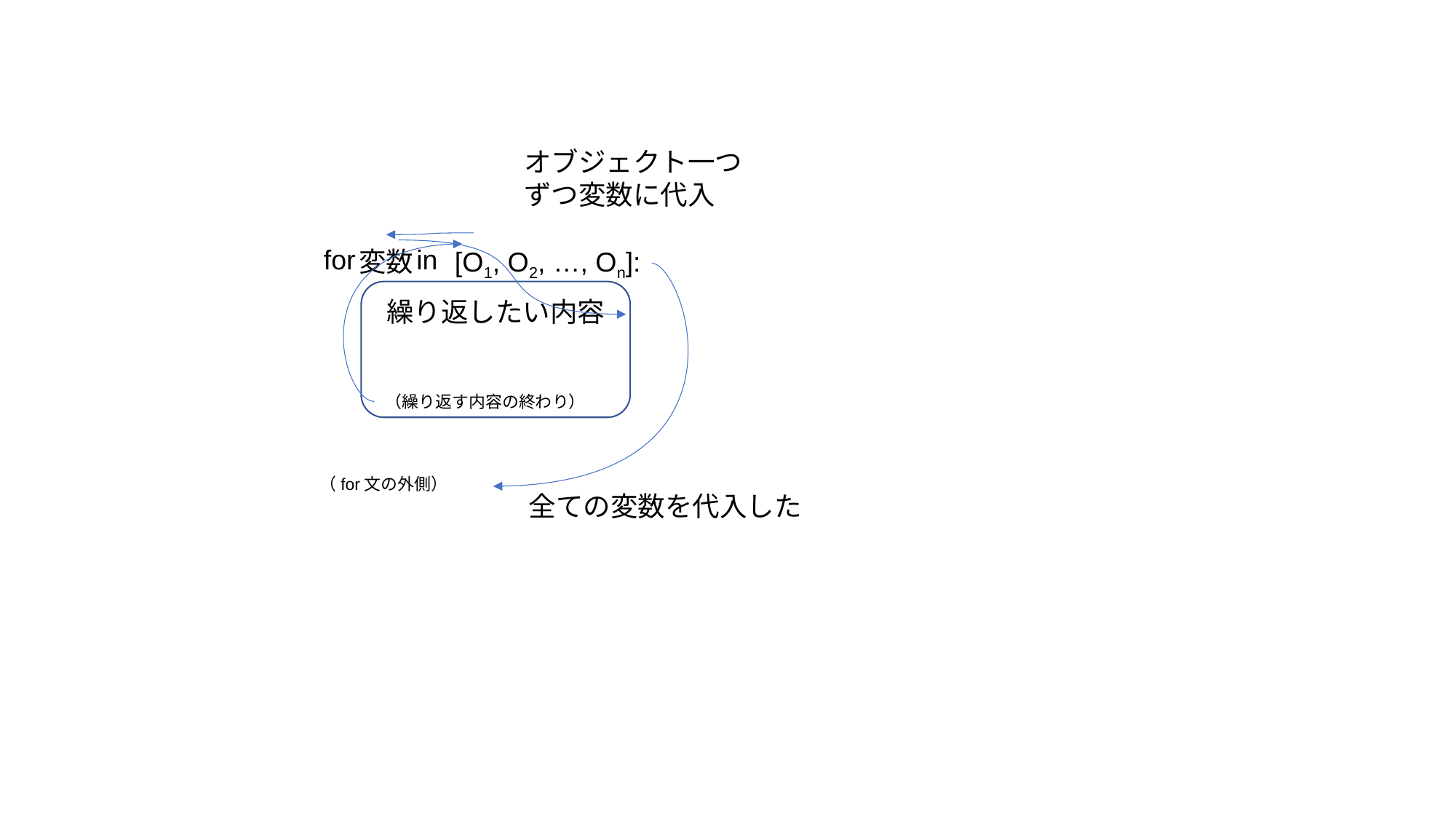

オブジェクト一つ
ずつ変数に代入
for        in
変数
[O1, O2, …, On]:

繰り返したい内容
（繰り返す内容の終わり）
（for文の外側）
全ての変数を代入した